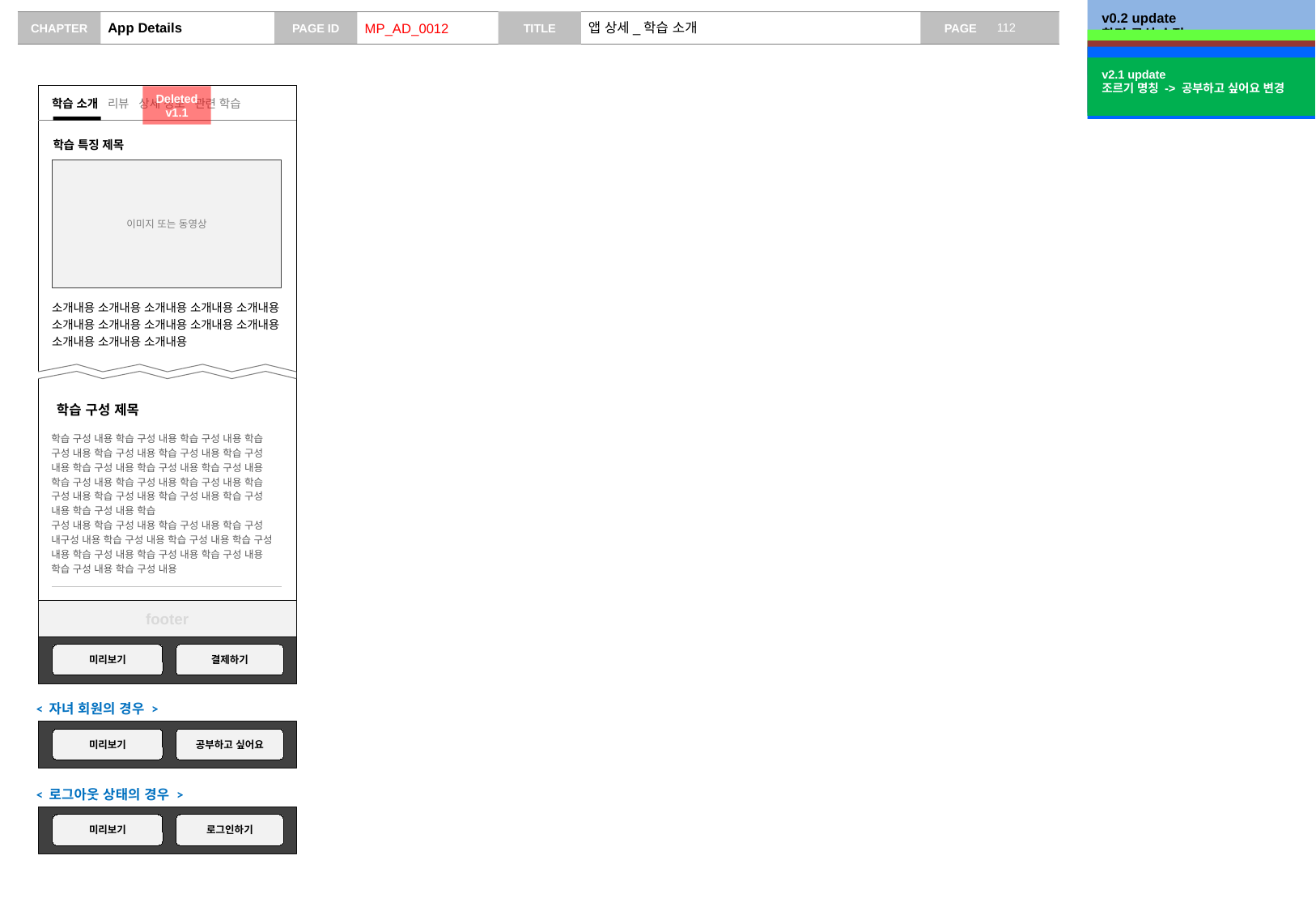

v0.2 update
화면 구성 수정
# App Details
MP_AD_0012
앱 상세_학습 소개
v0.5 update
구독 옵션 -> 결제 옵션으로 레이블 변경, 현재 ~ 님이 구독 중이에요 -> 현재 ~ 님이 학습 중이에요 로 변경
/ 화면 상단 고정 영역 수정
v0.9 update
비로그인 케이스 추가

v1.1 update
상세 정보 탭 삭제

v2.1 update
조르기 명칭 -> 공부하고 싶어요 변경

Deleted v1.1
학습 소개   리뷰   상세 정보   관련 학습

학습 특징 제목
이미지 또는 동영상

소개내용 소개내용 소개내용 소개내용 소개내용 소개내용 소개내용 소개내용 소개내용 소개내용 소개내용 소개내용 소개내용
학습 구성 제목
학습 구성 내용 학습 구성 내용 학습 구성 내용 학습 구성 내용 학습 구성 내용 학습 구성 내용 학습 구성 내용 학습 구성 내용 학습 구성 내용 학습 구성 내용 학습 구성 내용 학습 구성 내용 학습 구성 내용 학습 구성 내용 학습 구성 내용 학습 구성 내용 학습 구성 내용 학습 구성 내용 학습
구성 내용 학습 구성 내용 학습 구성 내용 학습 구성 내구성 내용 학습 구성 내용 학습 구성 내용 학습 구성 내용 학습 구성 내용 학습 구성 내용 학습 구성 내용 학습 구성 내용 학습 구성 내용
footer

미리보기
결제하기
< 자녀 회원의 경우 >

미리보기
공부하고 싶어요
< 로그아웃 상태의 경우 >

미리보기
로그인하기